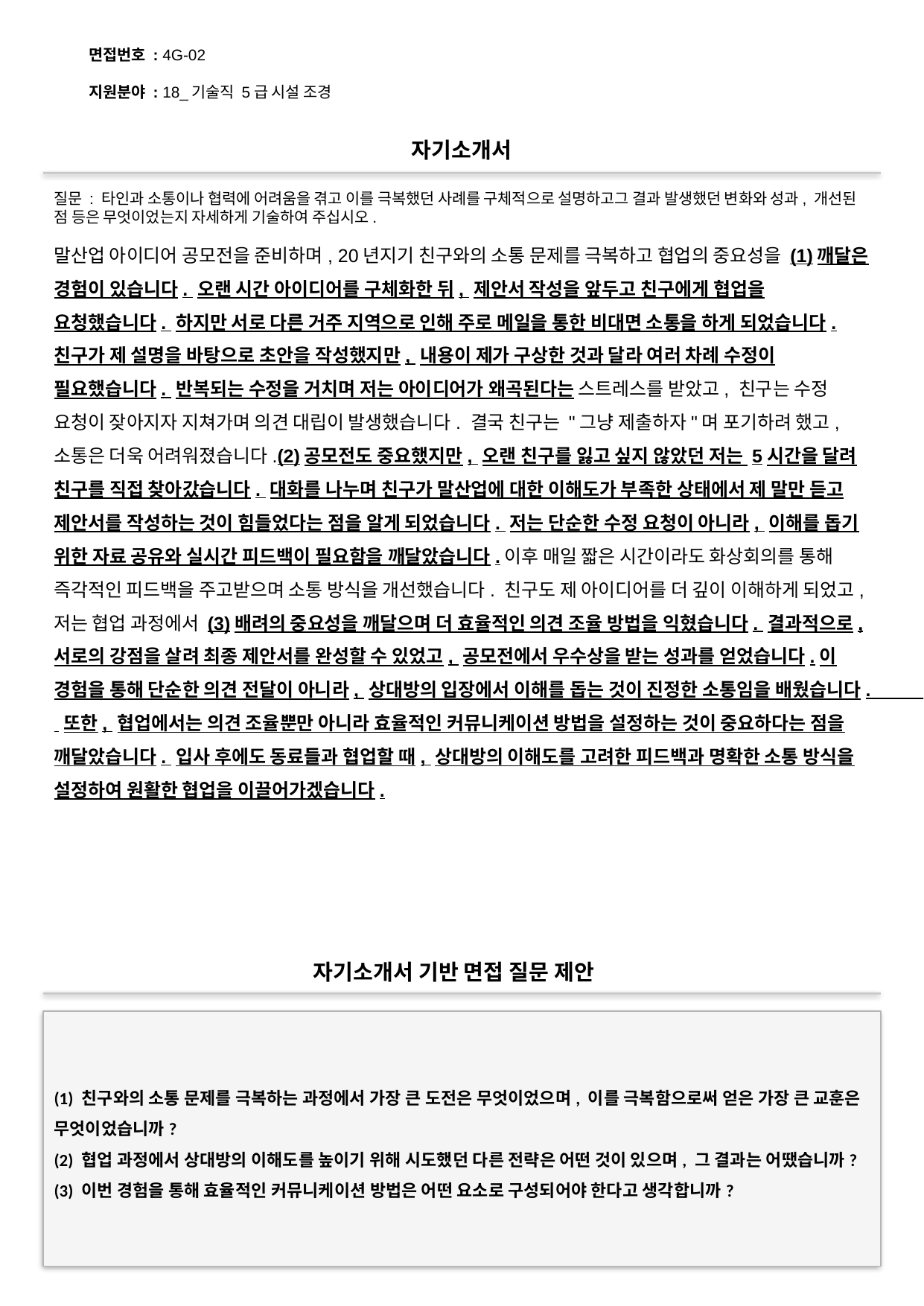

면접번호 : 4G-02

지원분야 : 18_기술직 5급 시설 조경
#

자기소개서

질문 : 타인과 소통이나 협력에 어려움을 겪고 이를 극복했던 사례를 구체적으로 설명하고그 결과 발생했던 변화와 성과, 개선된 점 등은 무엇이었는지 자세하게 기술하여 주십시오.

말산업 아이디어 공모전을 준비하며, 20년지기 친구와의 소통 문제를 극복하고 협업의 중요성을 (1)깨달은 경험이 있습니다. 오랜 시간 아이디어를 구체화한 뒤, 제안서 작성을 앞두고 친구에게 협업을 요청했습니다. 하지만 서로 다른 거주 지역으로 인해 주로 메일을 통한 비대면 소통을 하게 되었습니다.친구가 제 설명을 바탕으로 초안을 작성했지만, 내용이 제가 구상한 것과 달라 여러 차례 수정이 필요했습니다. 반복되는 수정을 거치며 저는 아이디어가 왜곡된다는 스트레스를 받았고, 친구는 수정 요청이 잦아지자 지쳐가며 의견 대립이 발생했습니다. 결국 친구는 "그냥 제출하자"며 포기하려 했고, 소통은 더욱 어려워졌습니다.(2)공모전도 중요했지만, 오랜 친구를 잃고 싶지 않았던 저는 5시간을 달려 친구를 직접 찾아갔습니다. 대화를 나누며 친구가 말산업에 대한 이해도가 부족한 상태에서 제 말만 듣고 제안서를 작성하는 것이 힘들었다는 점을 알게 되었습니다. 저는 단순한 수정 요청이 아니라, 이해를 돕기 위한 자료 공유와 실시간 피드백이 필요함을 깨달았습니다.이후 매일 짧은 시간이라도 화상회의를 통해 즉각적인 피드백을 주고받으며 소통 방식을 개선했습니다. 친구도 제 아이디어를 더 깊이 이해하게 되었고, 저는 협업 과정에서 (3)배려의 중요성을 깨달으며 더 효율적인 의견 조율 방법을 익혔습니다. 결과적으로, 서로의 강점을 살려 최종 제안서를 완성할 수 있었고, 공모전에서 우수상을 받는 성과를 얻었습니다.이 경험을 통해 단순한 의견 전달이 아니라, 상대방의 입장에서 이해를 돕는 것이 진정한 소통임을 배웠습니다. 또한, 협업에서는 의견 조율뿐만 아니라 효율적인 커뮤니케이션 방법을 설정하는 것이 중요하다는 점을 깨달았습니다. 입사 후에도 동료들과 협업할 때, 상대방의 이해도를 고려한 피드백과 명확한 소통 방식을 설정하여 원활한 협업을 이끌어가겠습니다.

자기소개서 기반 면접 질문 제안

(1) 친구와의 소통 문제를 극복하는 과정에서 가장 큰 도전은 무엇이었으며, 이를 극복함으로써 얻은 가장 큰 교훈은 무엇이었습니까?
(2) 협업 과정에서 상대방의 이해도를 높이기 위해 시도했던 다른 전략은 어떤 것이 있으며, 그 결과는 어땠습니까?
(3) 이번 경험을 통해 효율적인 커뮤니케이션 방법은 어떤 요소로 구성되어야 한다고 생각합니까?